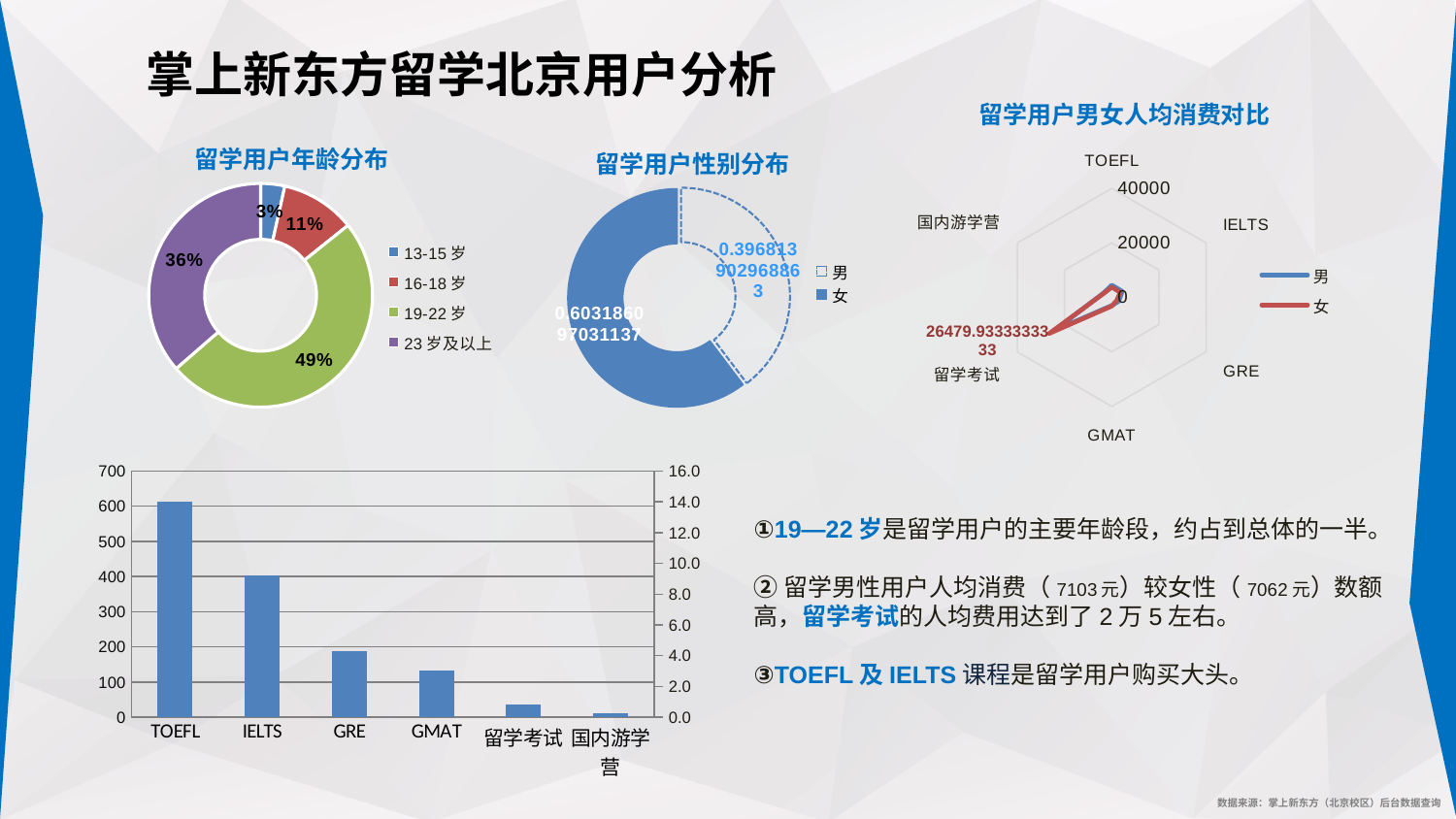

掌上新东方留学北京用户分析

### Chart: 留学用户男女人均消费对比

| Category | 男 | 女 |
|---|---|---|
| TOEFL | 4469.88095238095 | 3738.89502762431 |
| IELTS | 4410.78014184397 | 3641.19847328244 |
| GRE | 2904.8275862069 | 2144.8 |
| GMAT | 2987.90697674419 | 3190.0 |
| 留学考试 | 24484.8 | 26479.9333333333 |
| 国内游学营 | 3360.0 | 3180.0 |

### Chart: 留学用户年龄分布

| Category |  |
|---|---|
| 13-15岁 | 0.0347349177330896 |
| 16-18岁 | 0.107861060329068 |
| 19-22岁 | 0.493601462522852 |
| 23岁及以上 | 0.363802559414991 |

### Chart: 留学用户性别分布

| Category | 男 女 |
|---|---|
| 男 | 0.396813902968863 |
| 女 | 0.603186097031137 |
①19—22岁是留学用户的主要年龄段，约占到总体的一半。

②留学男性用户人均消费（7103元）较女性（7062元）数额高，留学考试的人均费用达到了2万5左右。

③TOEFL及IELTS课程是留学用户购买大头。

### Chart

| Category | 频率 | 百分比 |
|---|---|---|
| TOEFL | 614.0 | 13.6870263040571 |
| IELTS | 403.0 | 8.98350423539902 |
| GRE | 187.0 | 4.16852429781543 |
| GMAT | 132.0 | 2.94248773963442 |
| 留学考试 | 35.0 | 0.780205082478823 |
| 国内游学营 | 10.0 | 0.222915737851092 |